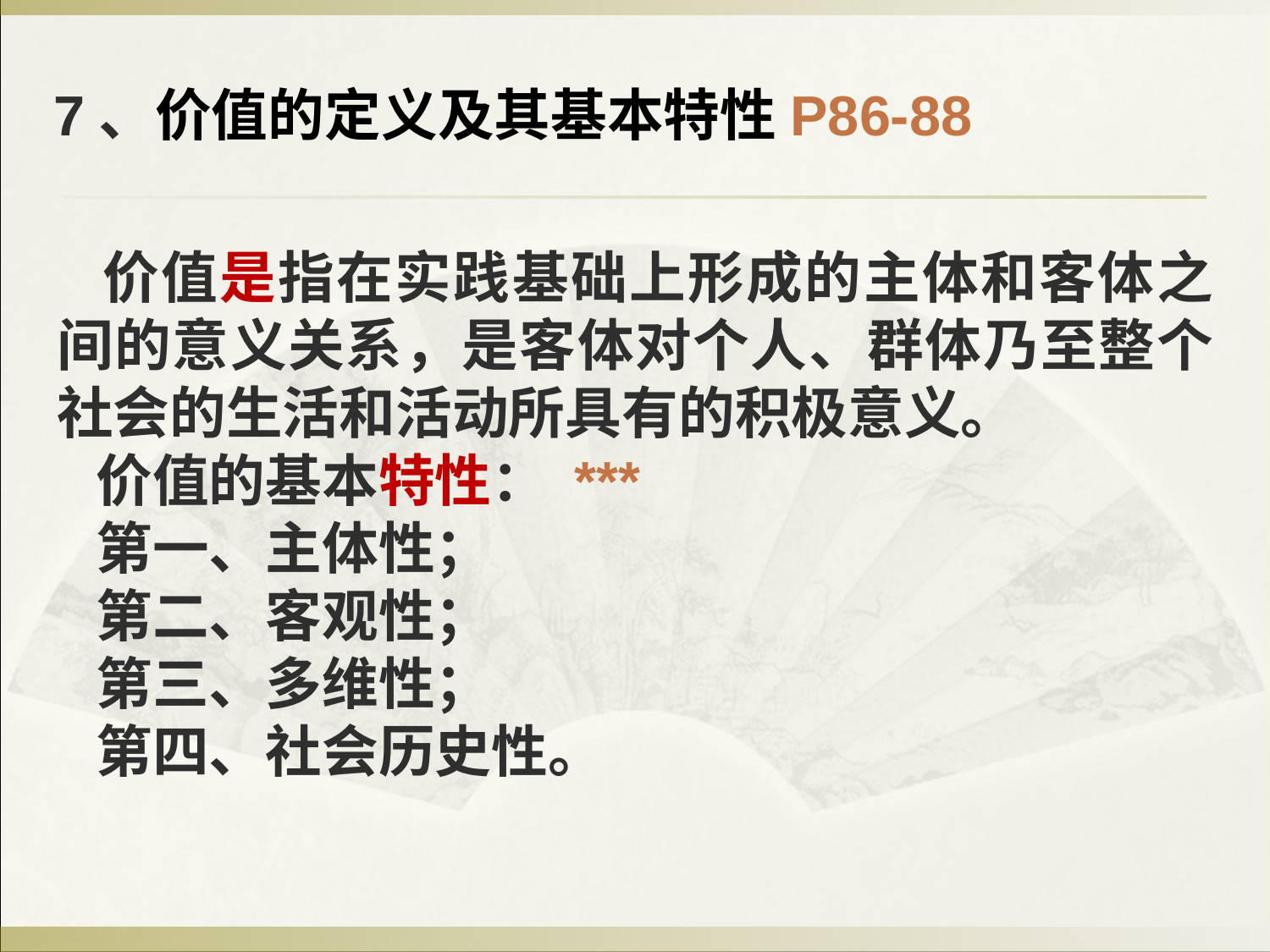

7、价值的定义及其基本特性P86-88
  价值是指在实践基础上形成的主体和客体之间的意义关系，是客体对个人、群体乃至整个社会的生活和活动所具有的积极意义。
  价值的基本特性： ***
  第一、主体性；
  第二、客观性；
  第三、多维性；
  第四、社会历史性。